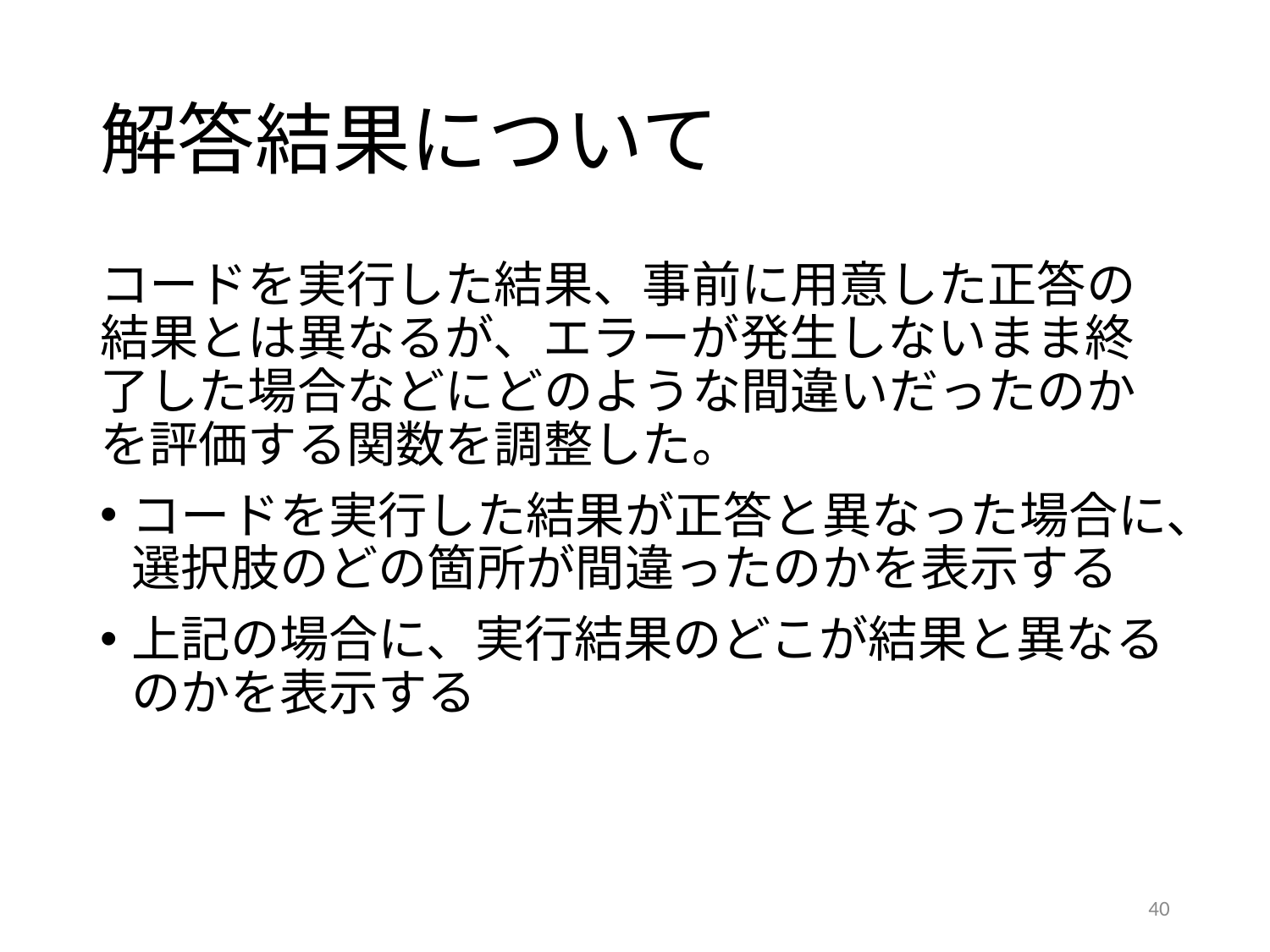

# 解答結果について
コードを実行した結果、事前に用意した正答の結果とは異なるが、エラーが発生しないまま終了した場合などにどのような間違いだったのかを評価する関数を調整した。
コードを実行した結果が正答と異なった場合に、選択肢のどの箇所が間違ったのかを表示する
上記の場合に、実行結果のどこが結果と異なるのかを表示する

40